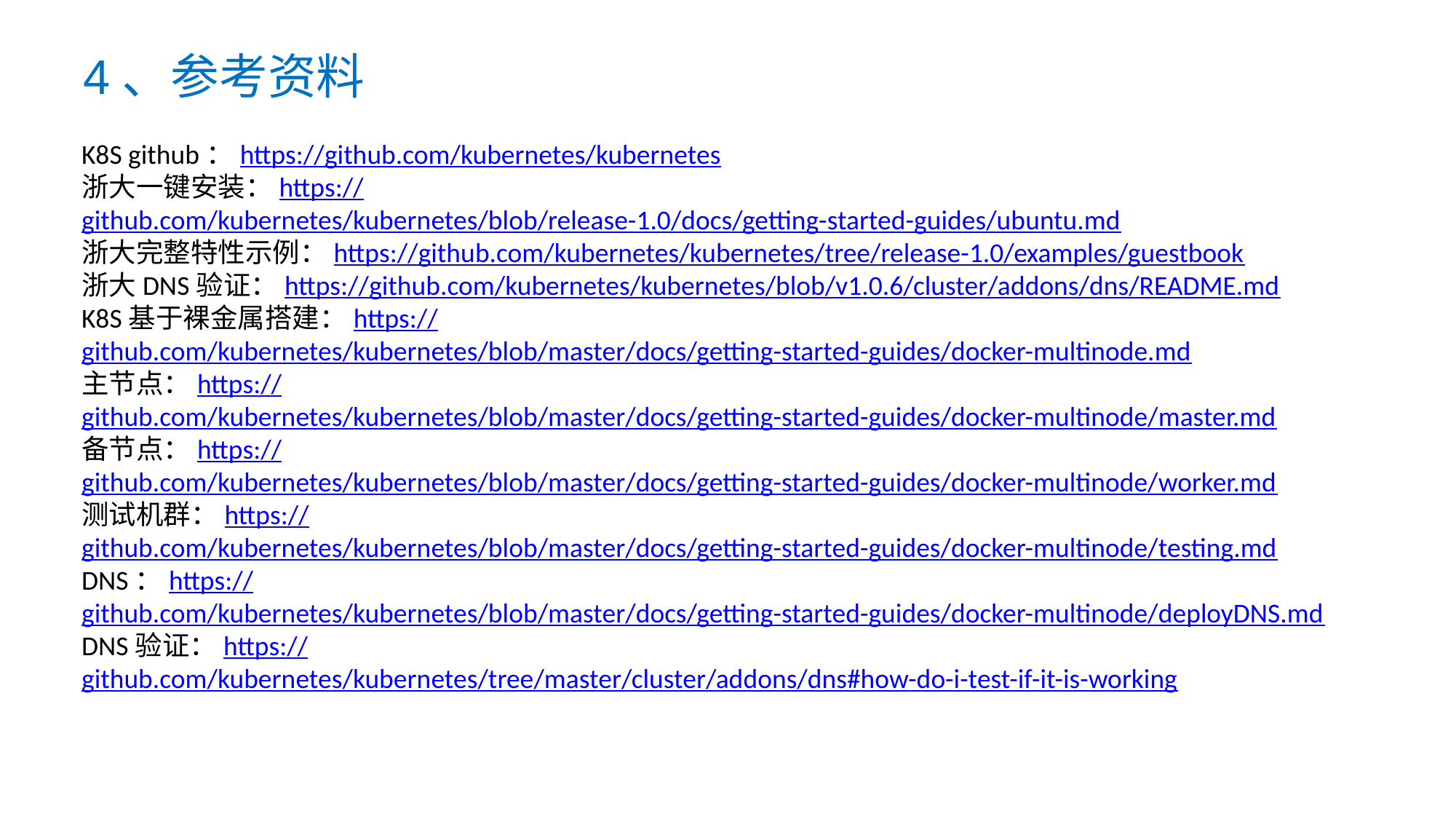

# 4、参考资料
K8S github：https://github.com/kubernetes/kubernetes
浙大一键安装：https://github.com/kubernetes/kubernetes/blob/release-1.0/docs/getting-started-guides/ubuntu.md
浙大完整特性示例：https://github.com/kubernetes/kubernetes/tree/release-1.0/examples/guestbook
浙大DNS验证：https://github.com/kubernetes/kubernetes/blob/v1.0.6/cluster/addons/dns/README.md
K8S基于裸金属搭建：https://github.com/kubernetes/kubernetes/blob/master/docs/getting-started-guides/docker-multinode.md
主节点：https://github.com/kubernetes/kubernetes/blob/master/docs/getting-started-guides/docker-multinode/master.md
备节点：https://github.com/kubernetes/kubernetes/blob/master/docs/getting-started-guides/docker-multinode/worker.md
测试机群：https://github.com/kubernetes/kubernetes/blob/master/docs/getting-started-guides/docker-multinode/testing.md
DNS：https://github.com/kubernetes/kubernetes/blob/master/docs/getting-started-guides/docker-multinode/deployDNS.md
DNS验证：https://github.com/kubernetes/kubernetes/tree/master/cluster/addons/dns#how-do-i-test-if-it-is-working